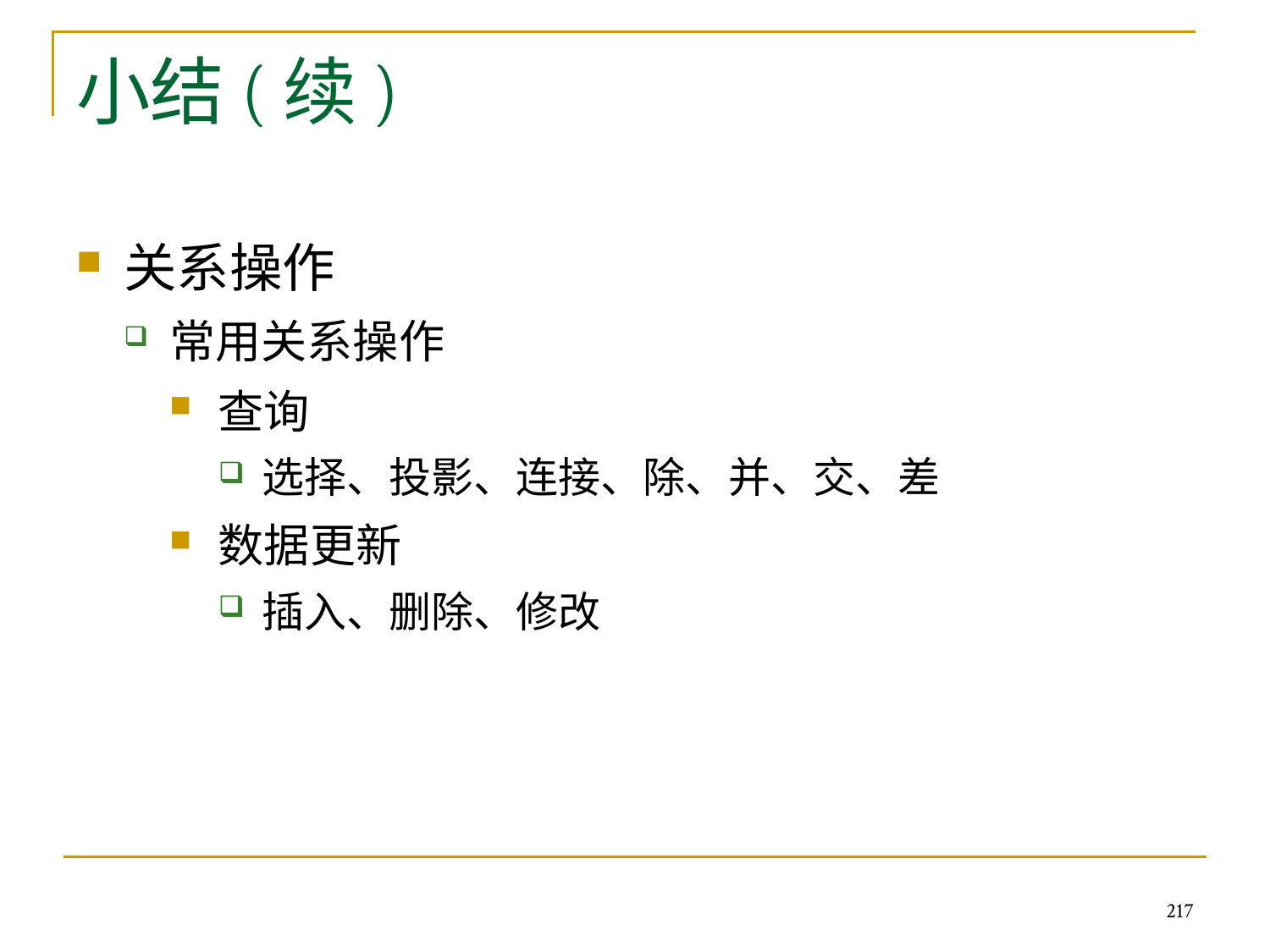

# 小结(续)
关系操作
常用关系操作
查询
选择、投影、连接、除、并、交、差
数据更新
插入、删除、修改
217